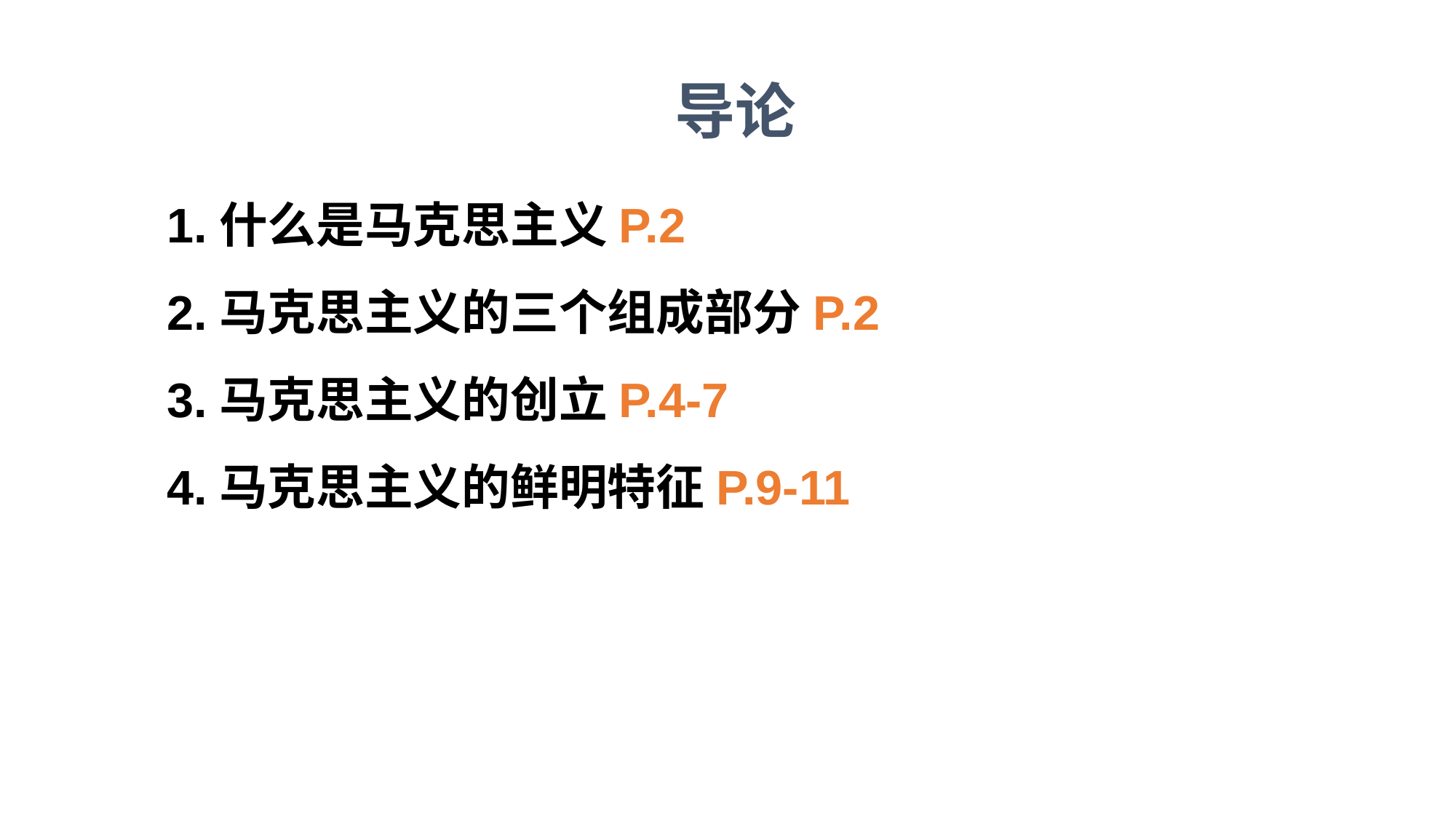

导论
1.什么是马克思主义P.2
2.马克思主义的三个组成部分P.2
3.马克思主义的创立P.4-7
4.马克思主义的鲜明特征P.9-11